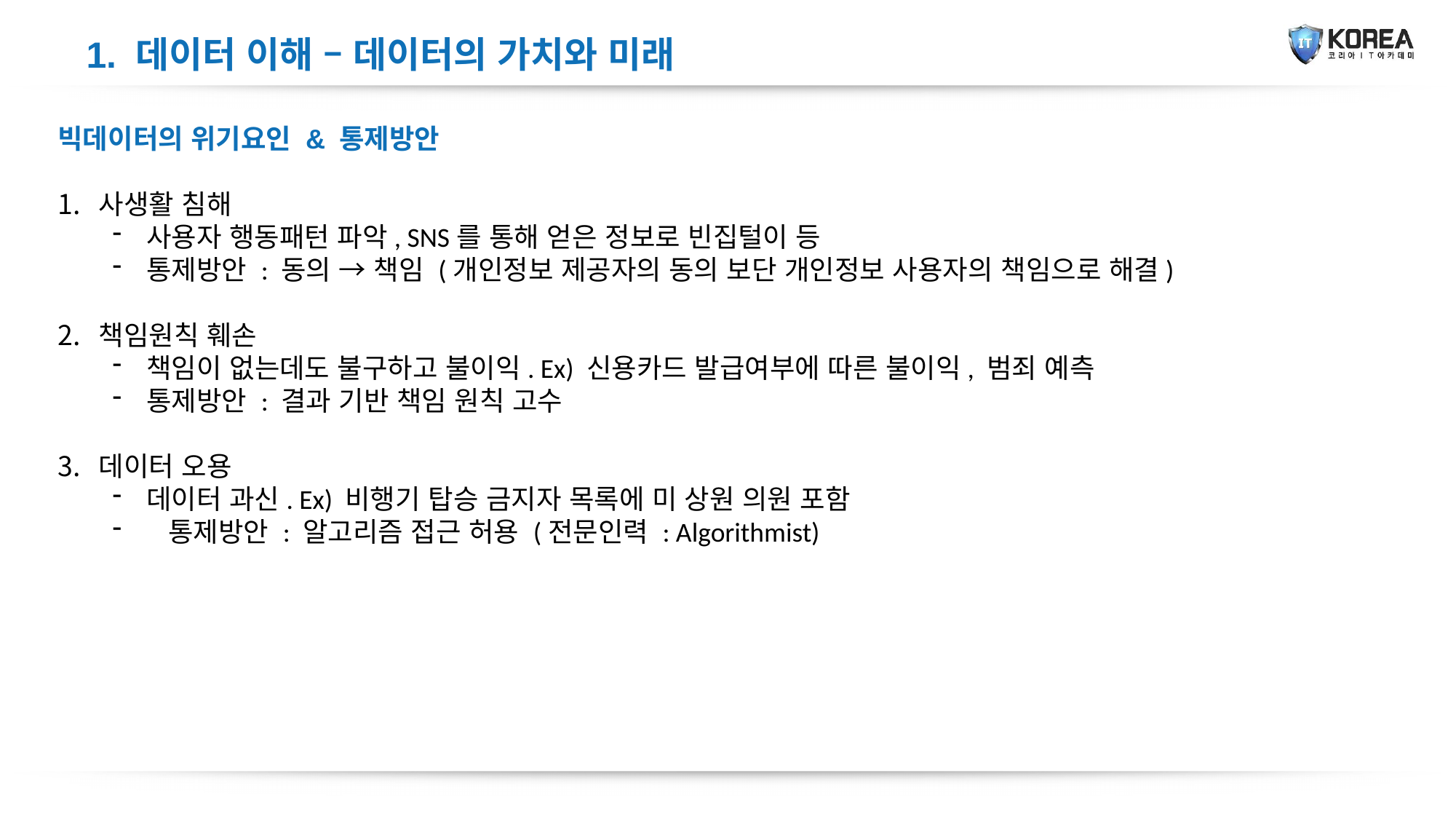

1. 데이터 이해 – 데이터의 가치와 미래
빅데이터의 위기요인 & 통제방안

사생활 침해
사용자 행동패턴 파악, SNS를 통해 얻은 정보로 빈집털이 등
통제방안 : 동의 → 책임 (개인정보 제공자의 동의 보단 개인정보 사용자의 책임으로 해결)

책임원칙 훼손
책임이 없는데도 불구하고 불이익. Ex) 신용카드 발급여부에 따른 불이익, 범죄 예측
통제방안 : 결과 기반 책임 원칙 고수

데이터 오용
데이터 과신. Ex) 비행기 탑승 금지자 목록에 미 상원 의원 포함
  통제방안 : 알고리즘 접근 허용 (전문인력 : Algorithmist)